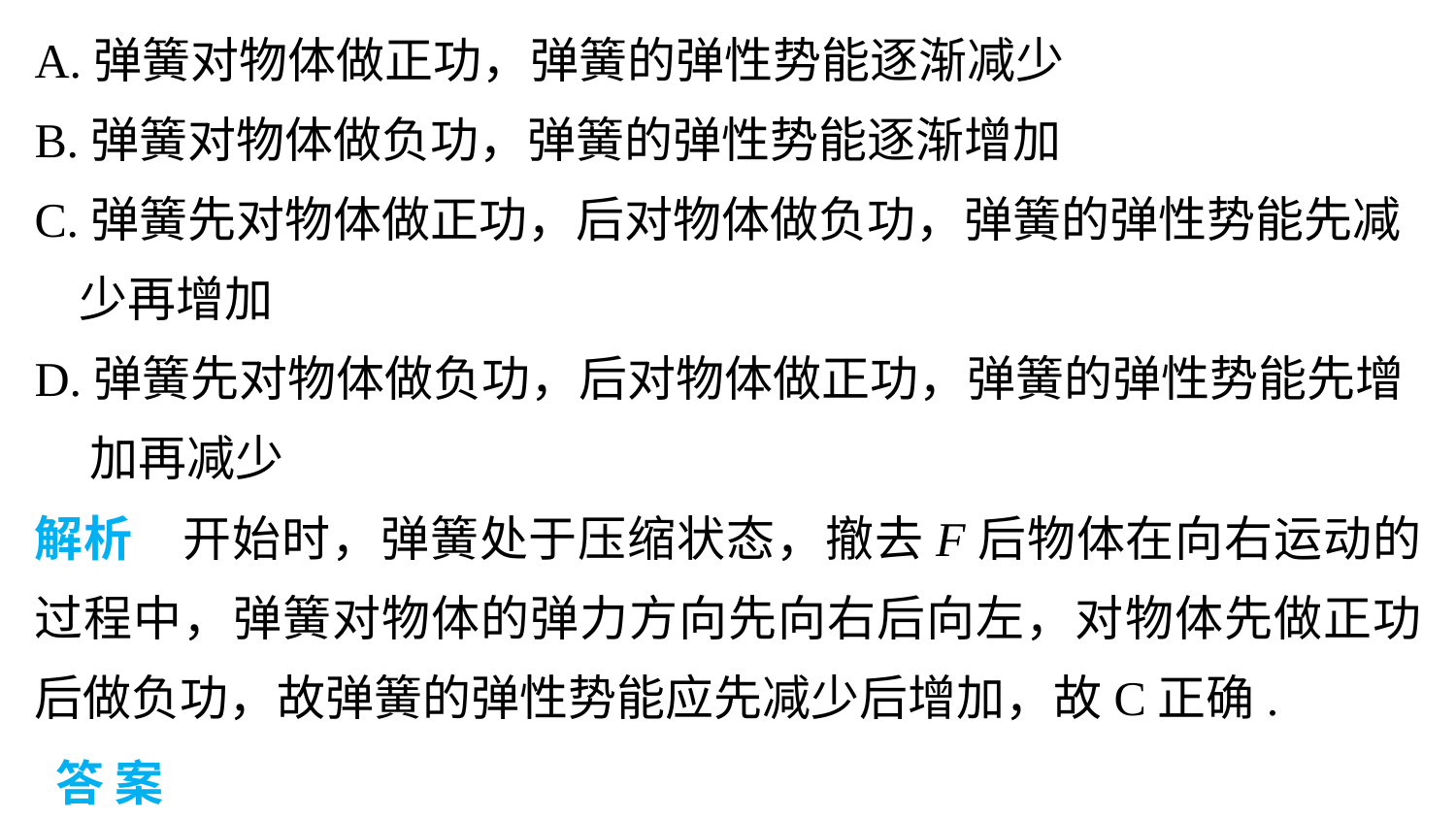

A.弹簧对物体做正功，弹簧的弹性势能逐渐减少
B.弹簧对物体做负功，弹簧的弹性势能逐渐增加
C.弹簧先对物体做正功，后对物体做负功，弹簧的弹性势能先减
   少再增加
D.弹簧先对物体做负功，后对物体做正功，弹簧的弹性势能先增
    加再减少
解析　开始时，弹簧处于压缩状态，撤去F后物体在向右运动的过程中，弹簧对物体的弹力方向先向右后向左，对物体先做正功后做负功，故弹簧的弹性势能应先减少后增加，故C正确.
答案　C